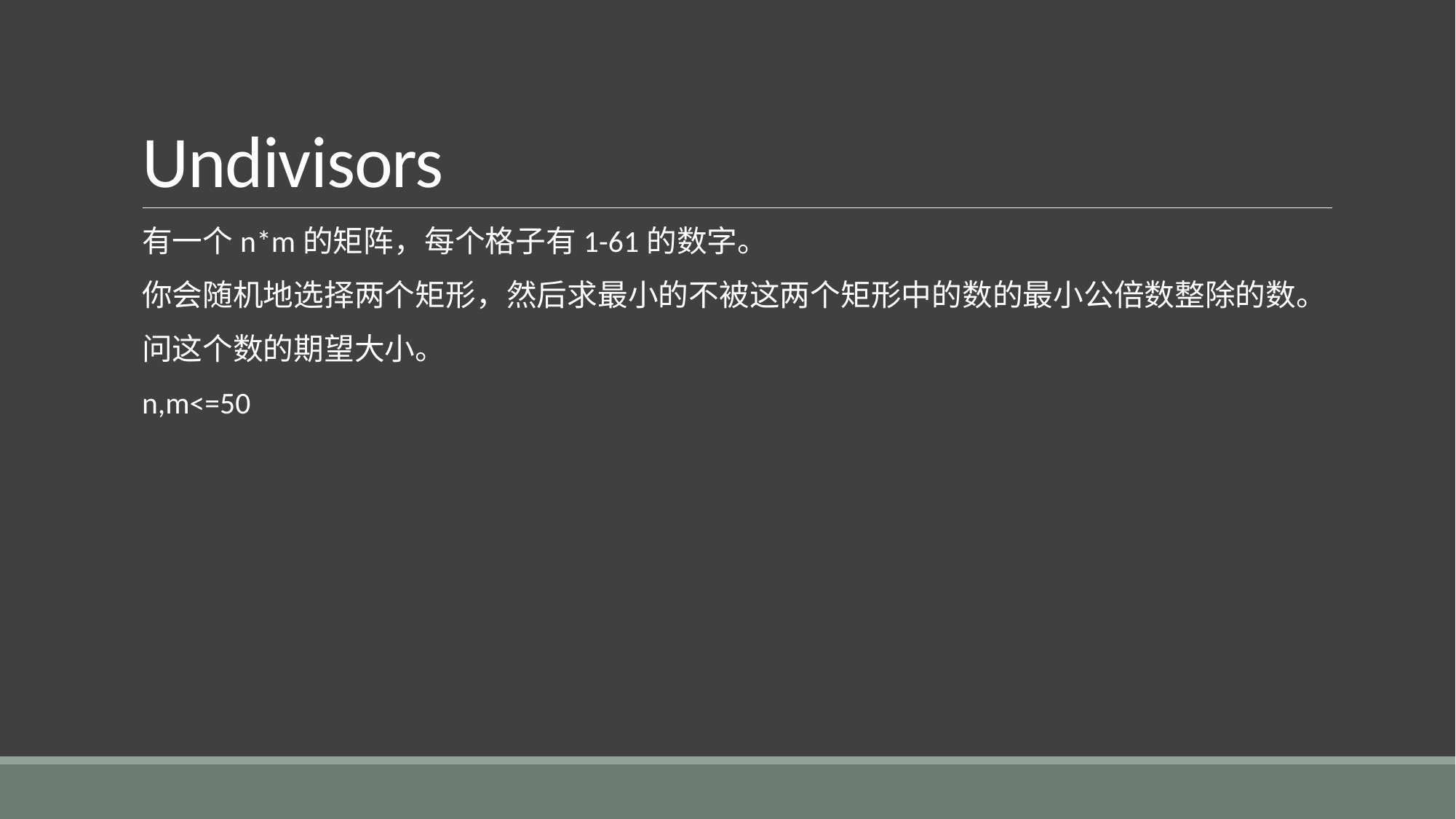

# Undivisors
有一个n*m的矩阵，每个格子有1-61的数字。
你会随机地选择两个矩形，然后求最小的不被这两个矩形中的数的最小公倍数整除的数。
问这个数的期望大小。
n,m<=50